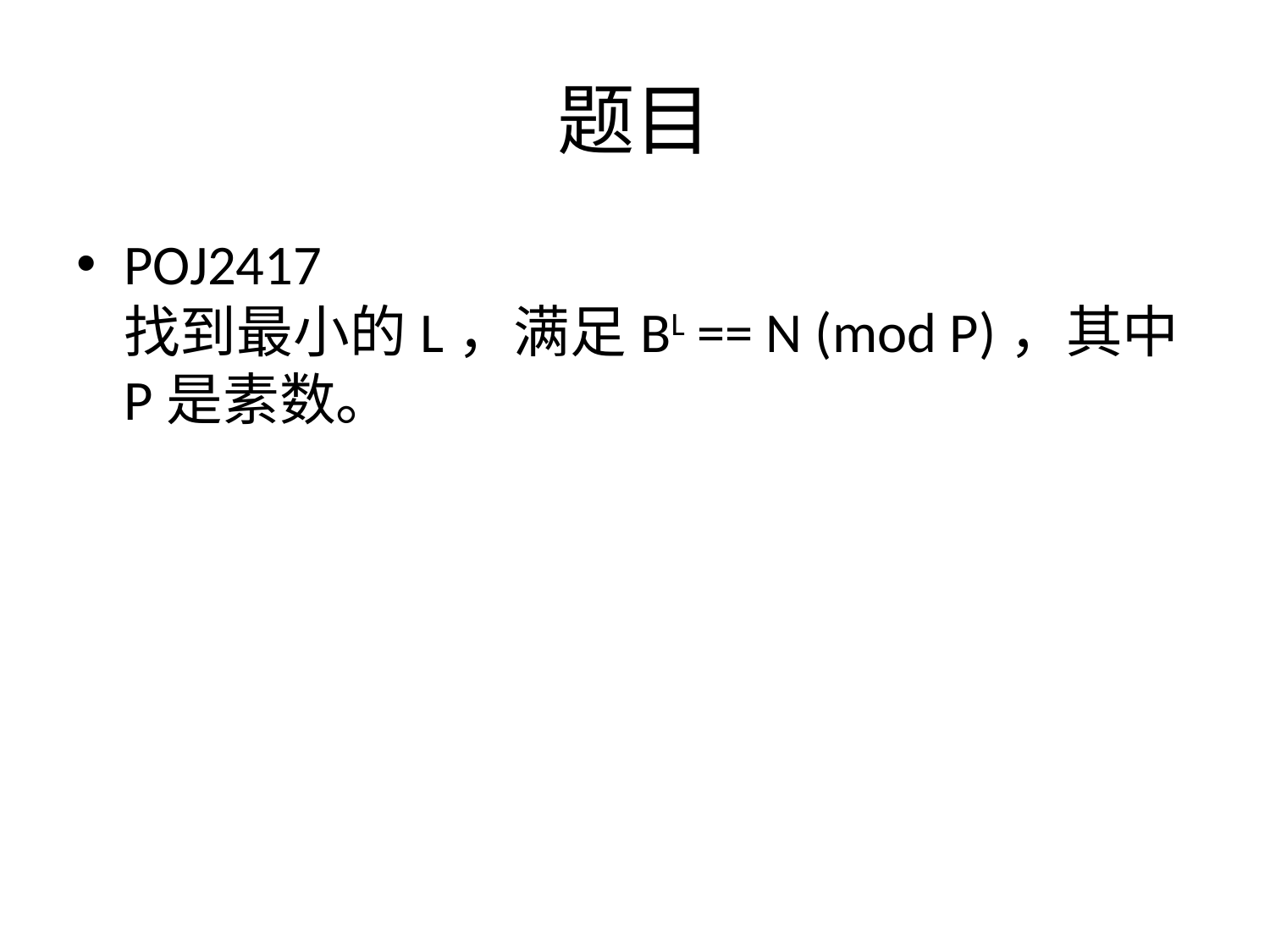

# 题目
POJ2417
找到最小的L，满足BL == N (mod P)，其中P是素数。